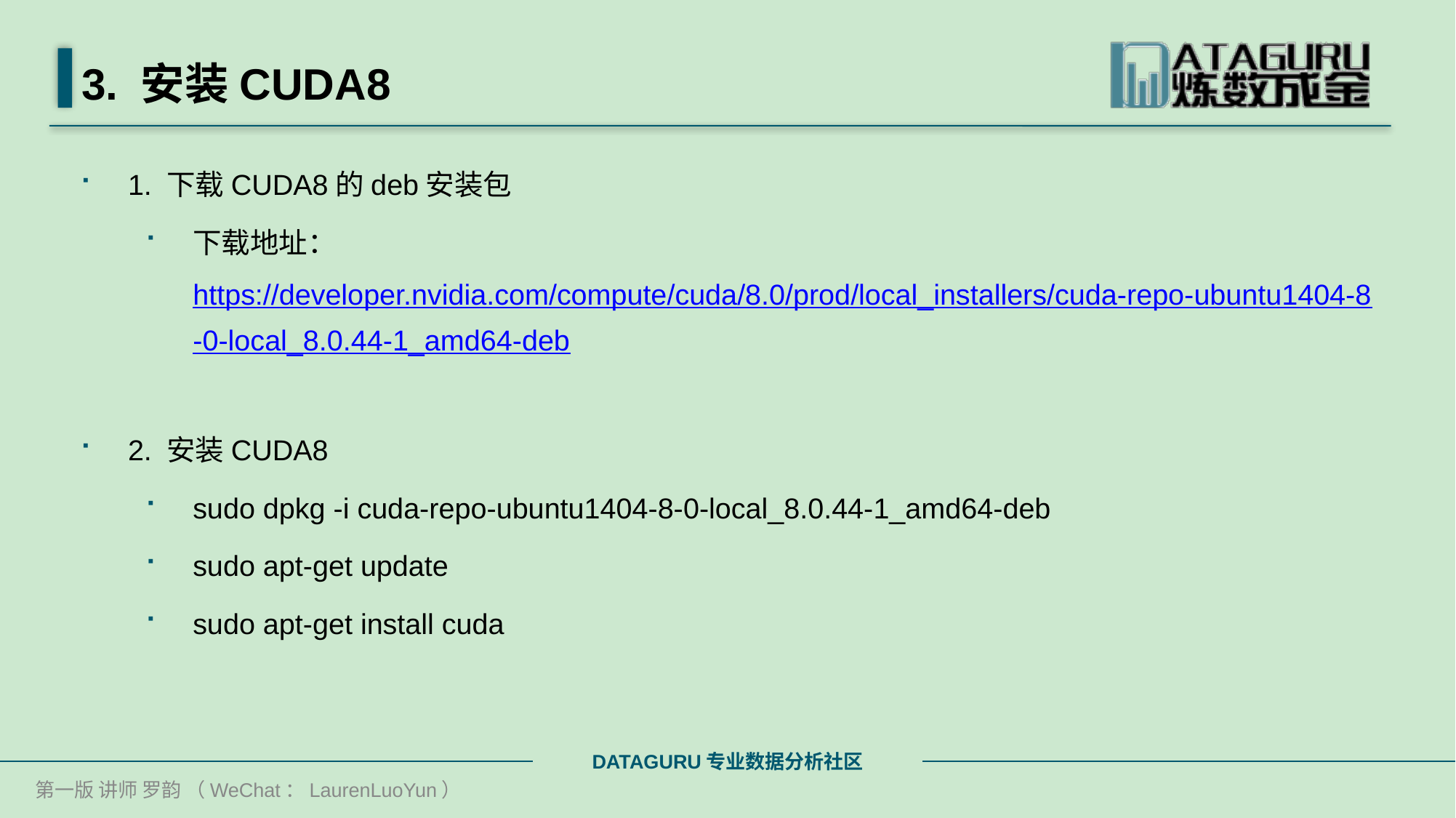

# 3. 安装CUDA8
1. 下载CUDA8的deb安装包
下载地址：https://developer.nvidia.com/compute/cuda/8.0/prod/local_installers/cuda-repo-ubuntu1404-8-0-local_8.0.44-1_amd64-deb
2. 安装CUDA8
sudo dpkg -i cuda-repo-ubuntu1404-8-0-local_8.0.44-1_amd64-deb
sudo apt-get update
sudo apt-get install cuda